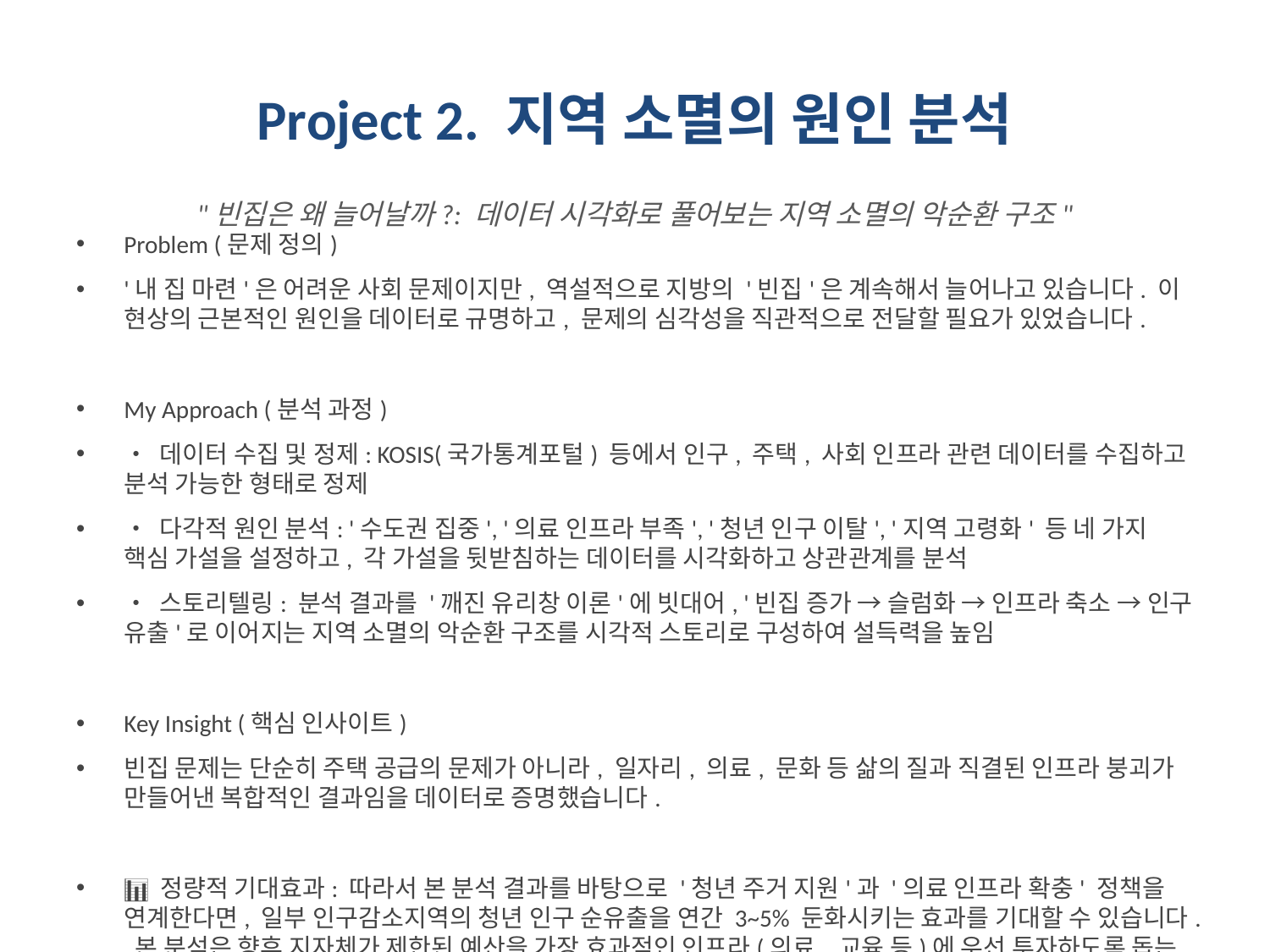

# Project 2. 지역 소멸의 원인 분석
"빈집은 왜 늘어날까?: 데이터 시각화로 풀어보는 지역 소멸의 악순환 구조"
Problem (문제 정의)
'내 집 마련'은 어려운 사회 문제이지만, 역설적으로 지방의 '빈집'은 계속해서 늘어나고 있습니다. 이 현상의 근본적인 원인을 데이터로 규명하고, 문제의 심각성을 직관적으로 전달할 필요가 있었습니다.

My Approach (분석 과정)
• 데이터 수집 및 정제: KOSIS(국가통계포털) 등에서 인구, 주택, 사회 인프라 관련 데이터를 수집하고 분석 가능한 형태로 정제
• 다각적 원인 분석: '수도권 집중', '의료 인프라 부족', '청년 인구 이탈', '지역 고령화' 등 네 가지 핵심 가설을 설정하고, 각 가설을 뒷받침하는 데이터를 시각화하고 상관관계를 분석
• 스토리텔링: 분석 결과를 '깨진 유리창 이론'에 빗대어, '빈집 증가 → 슬럼화 → 인프라 축소 → 인구 유출'로 이어지는 지역 소멸의 악순환 구조를 시각적 스토리로 구성하여 설득력을 높임

Key Insight (핵심 인사이트)
빈집 문제는 단순히 주택 공급의 문제가 아니라, 일자리, 의료, 문화 등 삶의 질과 직결된 인프라 붕괴가 만들어낸 복합적인 결과임을 데이터로 증명했습니다.

📊 정량적 기대효과: 따라서 본 분석 결과를 바탕으로 '청년 주거 지원'과 '의료 인프라 확충' 정책을 연계한다면, 일부 인구감소지역의 청년 인구 순유출을 연간 3~5% 둔화시키는 효과를 기대할 수 있습니다. 본 분석은 향후 지자체가 제한된 예산을 가장 효과적인 인프라(의료, 교육 등)에 우선 투자하도록 돕는 정책 결정의 근거자료로 활용될 수 있습니다.

Tech Stack: Python, Pandas, Matplotlib, Seaborn, Tableau